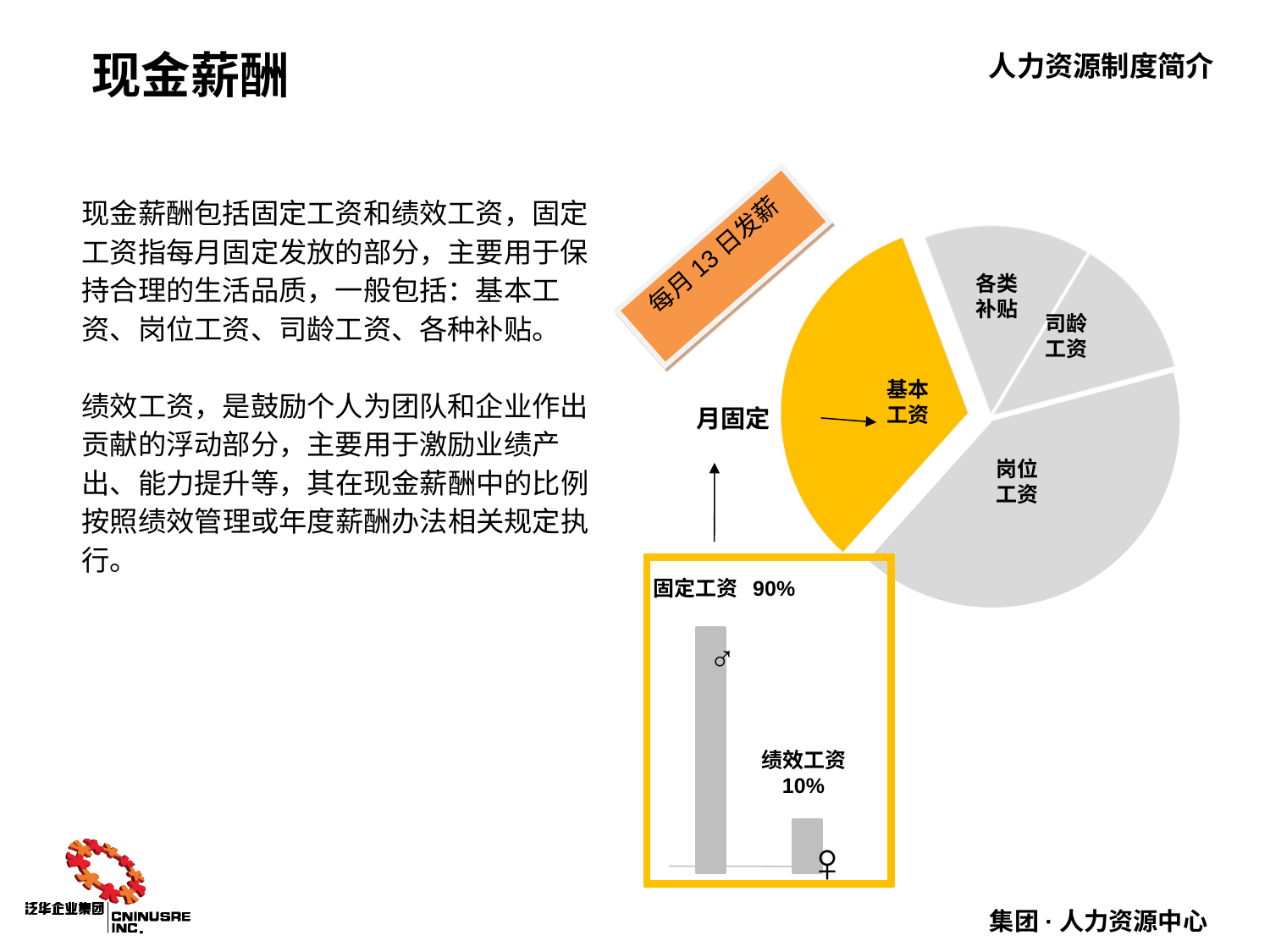

# 现金薪酬
现金薪酬包括固定工资和绩效工资，固定工资指每月固定发放的部分，主要用于保持合理的生活品质，一般包括：基本工资、岗位工资、司龄工资、各种补贴。

绩效工资，是鼓励个人为团队和企业作出贡献的浮动部分，主要用于激励业绩产出、能力提升等，其在现金薪酬中的比例按照绩效管理或年度薪酬办法相关规定执行。

### Chart

| Category | 销售额 |
|---|---|
| 第一季度 | 40.0 |
| 第二季度 | 32.0 |
| 第三季度 | 14.0 |
| 第四季度 | 12.0 |
月固定
基本工资
固定工资  90%
♂
♀

绩效工资 10%
每月13日发薪
各类补贴
司龄工资
岗位工资